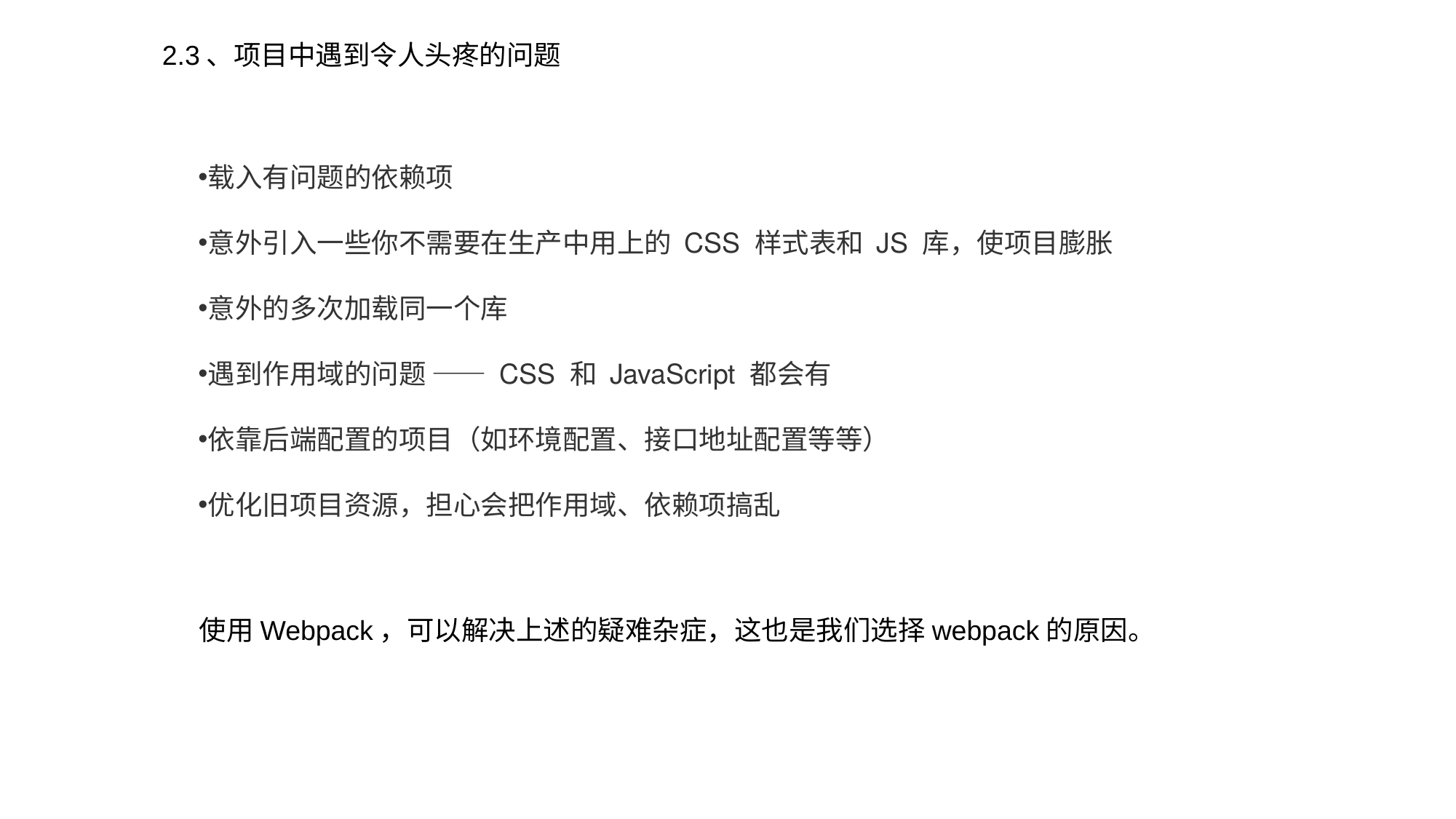

2.3、项目中遇到令人头疼的问题

载入有问题的依赖项

意外引入一些你不需要在生产中用上的 CSS 样式表和 JS 库，使项目膨胀

意外的多次加载同一个库

遇到作用域的问题 —— CSS 和 JavaScript 都会有

依靠后端配置的项目（如环境配置、接口地址配置等等）

优化旧项目资源，担心会把作用域、依赖项搞乱

使用Webpack，可以解决上述的疑难杂症，这也是我们选择webpack的原因。